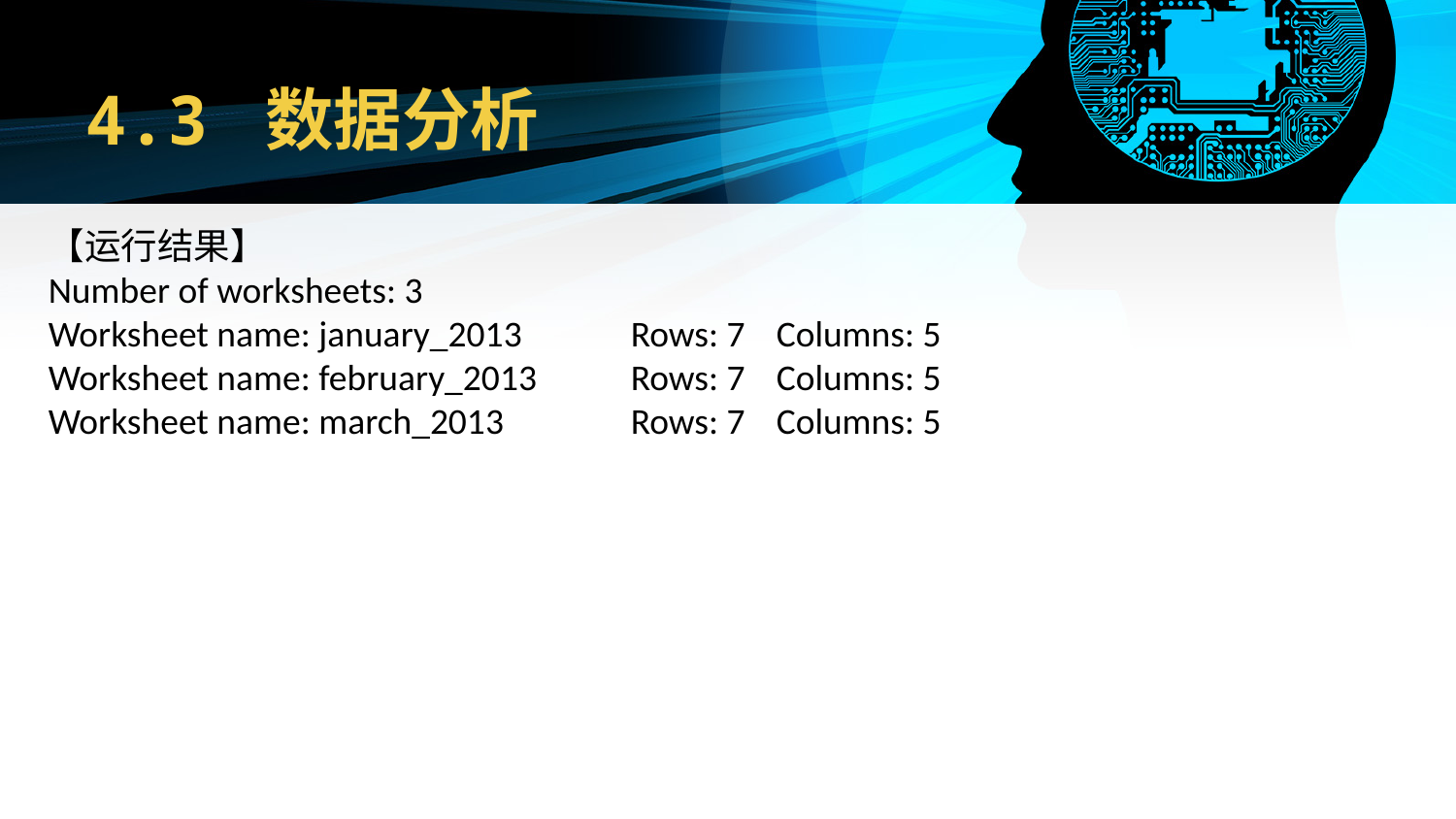

# 4.3 数据分析
【运行结果】
Number of worksheets: 3
Worksheet name: january_2013 	Rows: 7 	Columns: 5
Worksheet name: february_2013 	Rows: 7 	Columns: 5
Worksheet name: march_2013 	Rows: 7 	Columns: 5